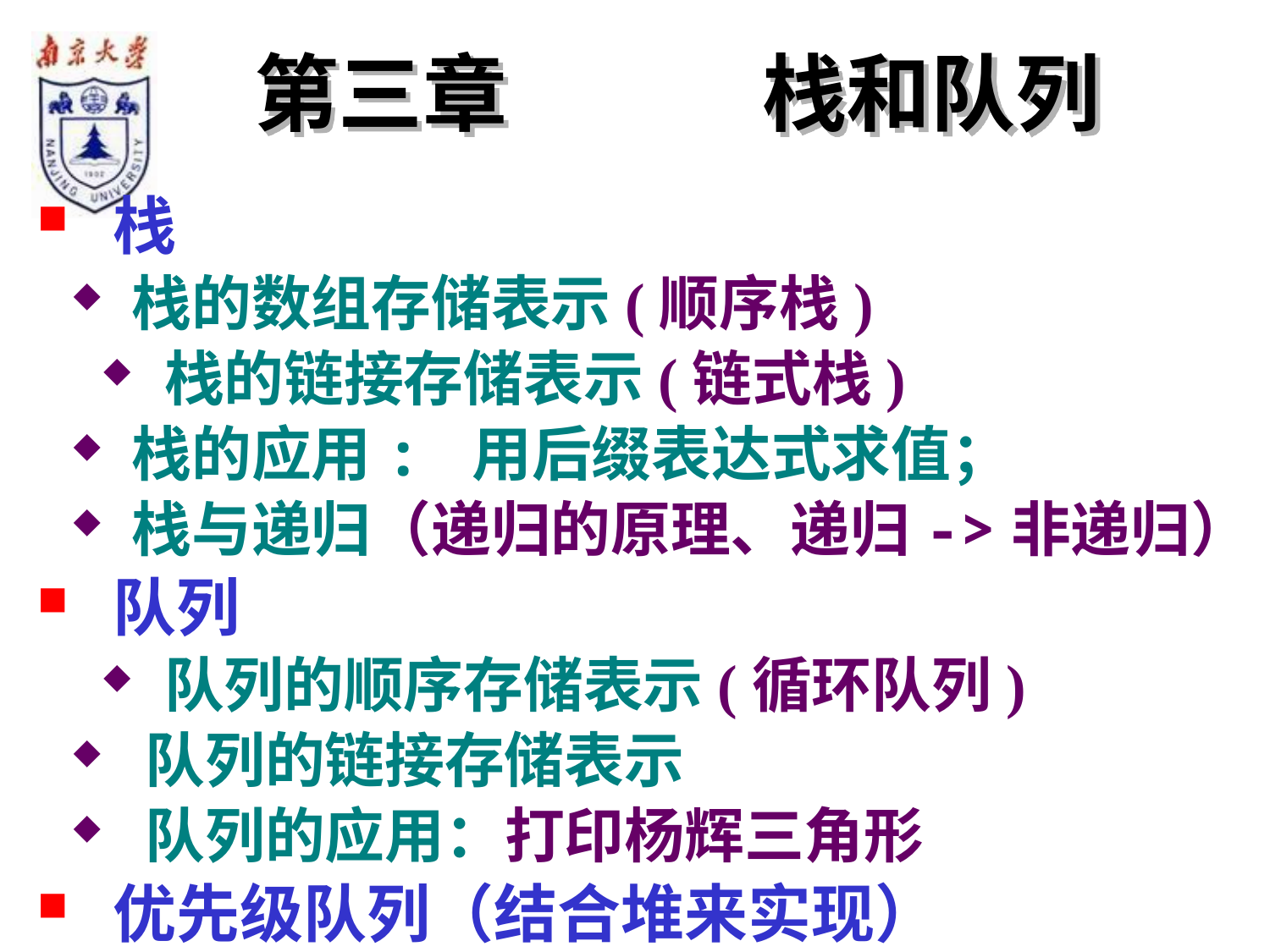

第三章		栈和队列
  栈
 栈的数组存储表示(顺序栈)
栈的链接存储表示(链式栈)
 栈的应用: 用后缀表达式求值；
 栈与递归（递归的原理、递归->非递归）
  队列
队列的顺序存储表示(循环队列)
  队列的链接存储表示
  队列的应用：打印杨辉三角形
  优先级队列（结合堆来实现）